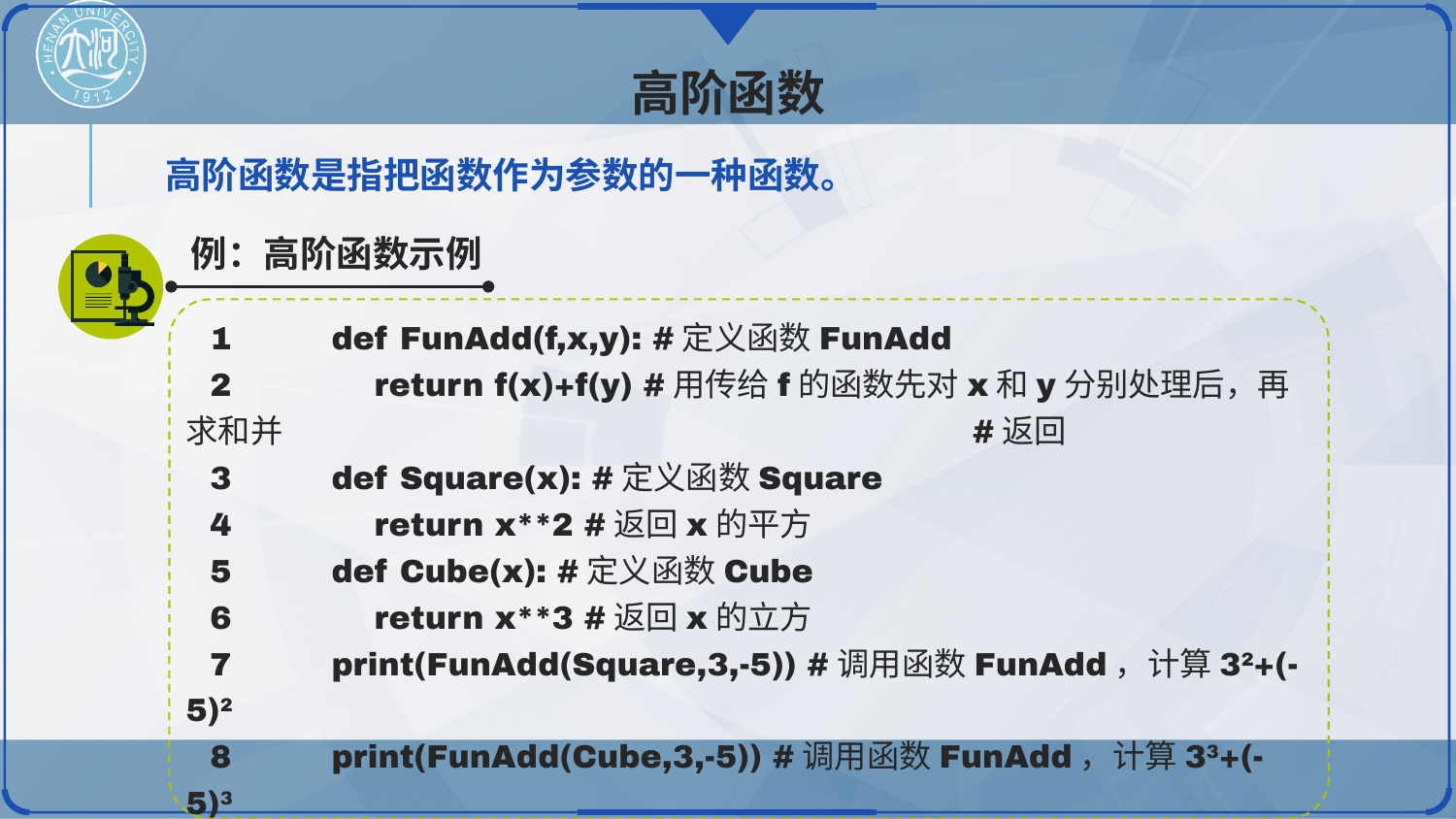

高阶函数
高阶函数是指把函数作为参数的一种函数。
例：高阶函数示例

1	def FunAdd(f,x,y): #定义函数FunAdd
2	    return f(x)+f(y) #用传给f的函数先对x和y分别处理后，再求和并					       #返回
3	def Square(x): #定义函数Square
4	    return x**2 #返回x的平方
5	def Cube(x): #定义函数Cube
6	    return x**3 #返回x的立方
7	print(FunAdd(Square,3,-5)) #调用函数FunAdd，计算32+(-5)2
8	print(FunAdd(Cube,3,-5)) #调用函数FunAdd，计算33+(-5)3